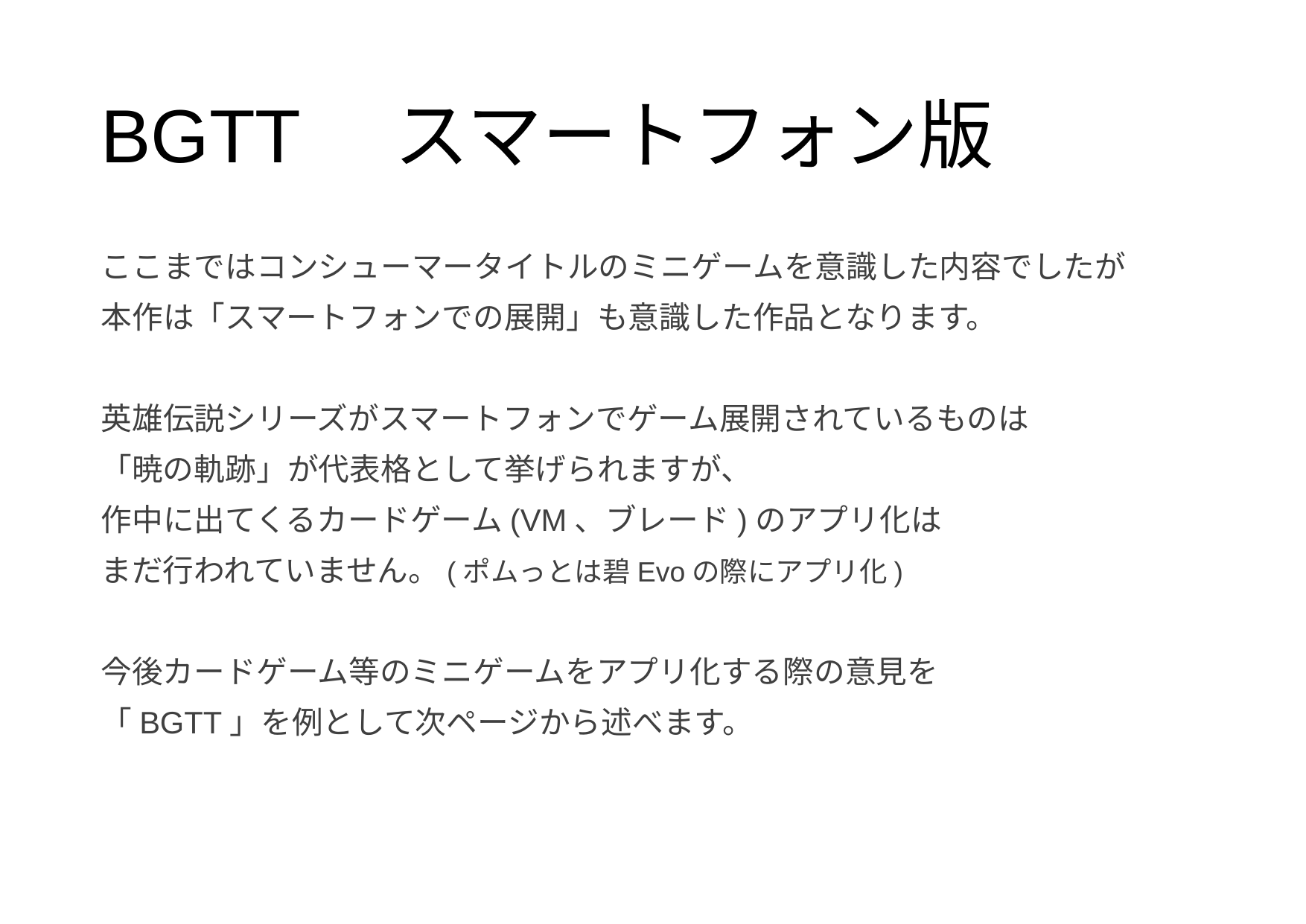

# BGTT　スマートフォン版
ここまではコンシューマータイトルのミニゲームを意識した内容でしたが
本作は「スマートフォンでの展開」も意識した作品となります。

英雄伝説シリーズがスマートフォンでゲーム展開されているものは
「暁の軌跡」が代表格として挙げられますが、
作中に出てくるカードゲーム(VM、ブレード)のアプリ化は
まだ行われていません。(ポムっとは碧Evoの際にアプリ化)

今後カードゲーム等のミニゲームをアプリ化する際の意見を
「BGTT」を例として次ページから述べます。